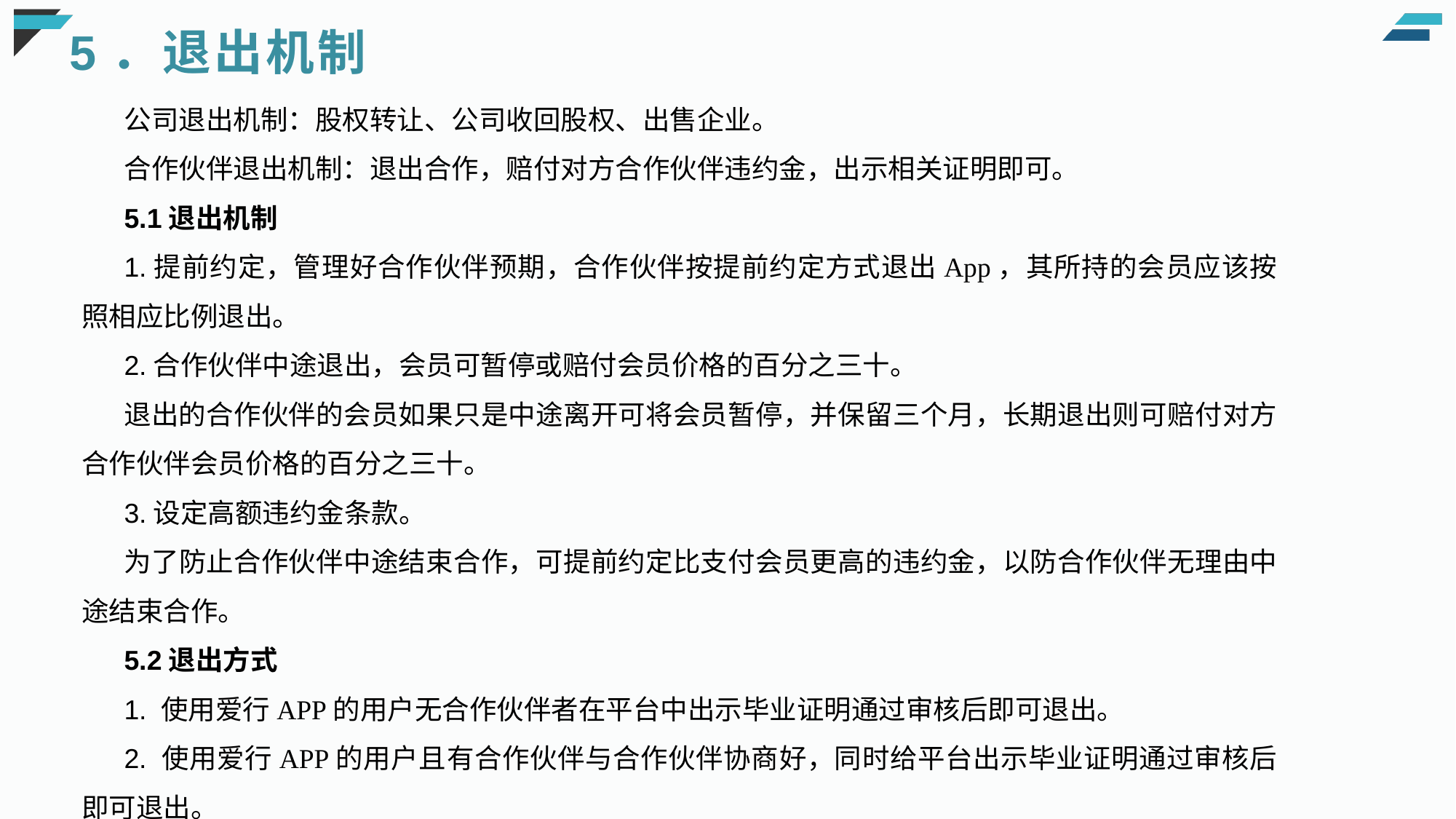

5．退出机制
公司退出机制：股权转让、公司收回股权、出售企业。
合作伙伴退出机制：退出合作，赔付对方合作伙伴违约金，出示相关证明即可。
5.1退出机制
1.提前约定，管理好合作伙伴预期，合作伙伴按提前约定方式退出App，其所持的会员应该按照相应比例退出。
2.合作伙伴中途退出，会员可暂停或赔付会员价格的百分之三十。
退出的合作伙伴的会员如果只是中途离开可将会员暂停，并保留三个月，长期退出则可赔付对方合作伙伴会员价格的百分之三十。
3.设定高额违约金条款。
为了防止合作伙伴中途结束合作，可提前约定比支付会员更高的违约金，以防合作伙伴无理由中途结束合作。
5.2退出方式
1. 使用爱行APP的用户无合作伙伴者在平台中出示毕业证明通过审核后即可退出。
2. 使用爱行APP的用户且有合作伙伴与合作伙伴协商好，同时给平台出示毕业证明通过审核后即可退出。
3. 使用爱行APP的用户无合作伙伴者需详细说明合理退出理由审核通过和即可退出。